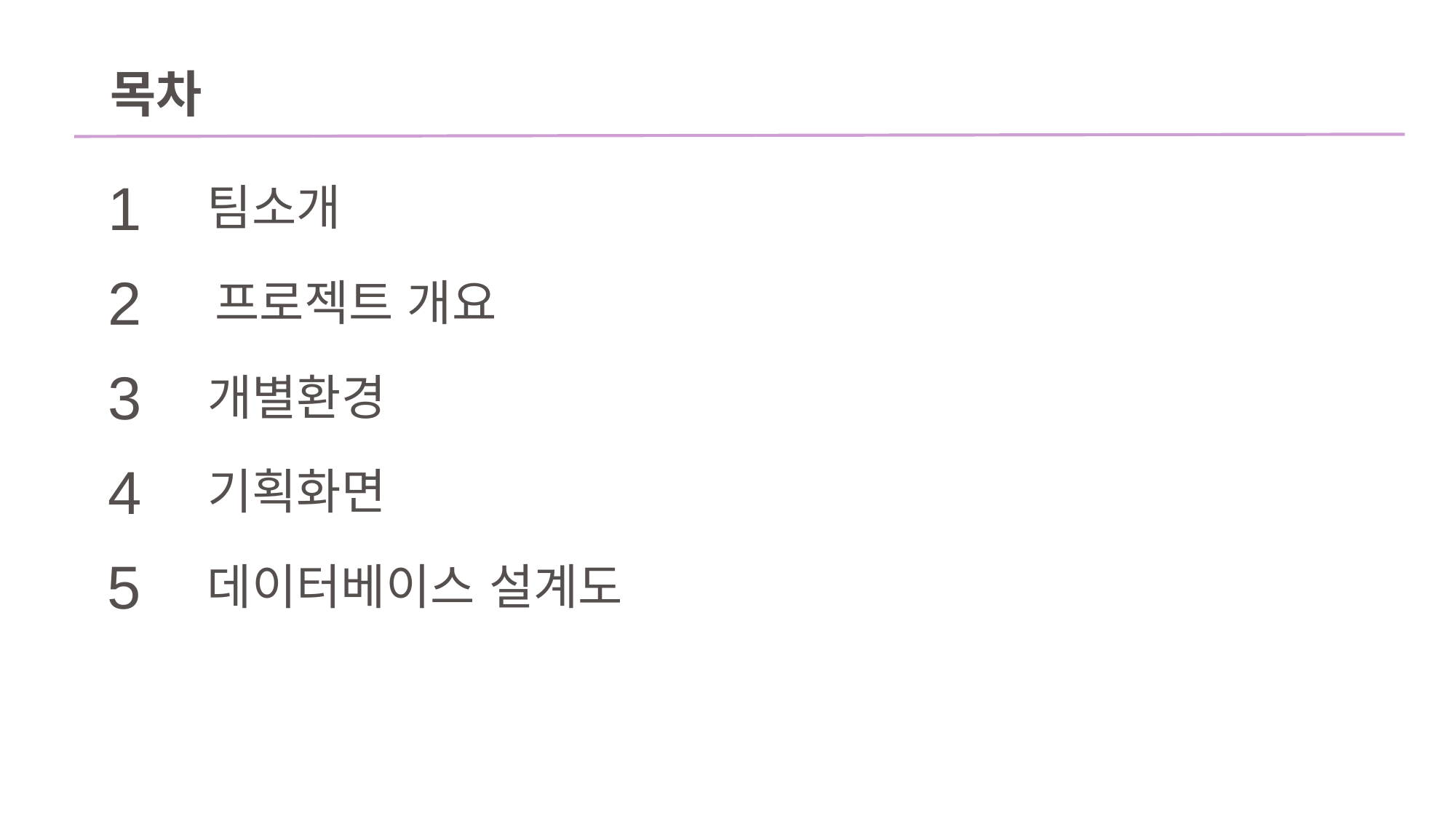

목차
1
팀소개
2
프로젝트 개요
3
개별환경
4
기획화면
5
데이터베이스 설계도